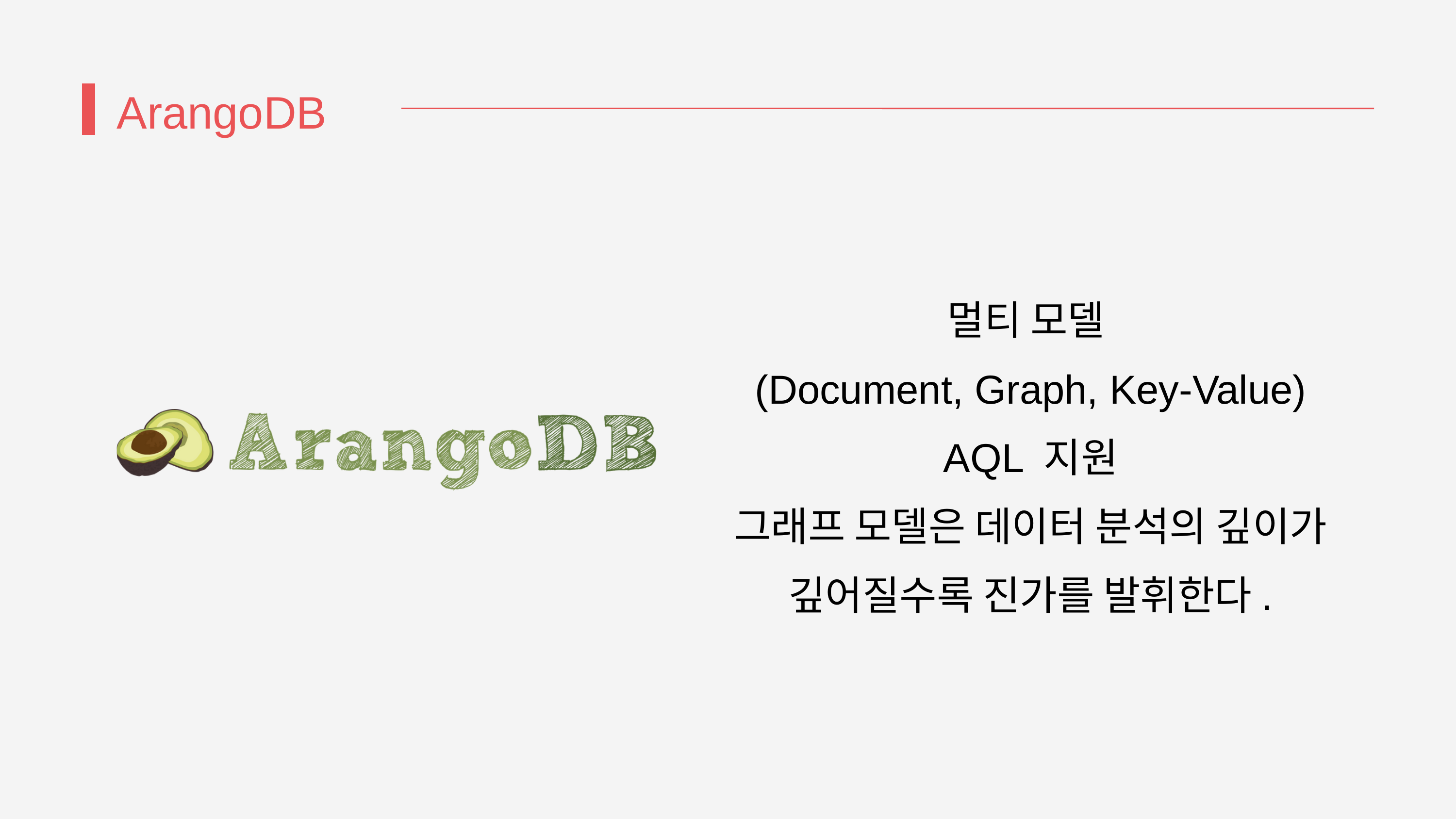

ArangoDB

멀티 모델
(Document, Graph, Key-Value)
AQL 지원
그래프 모델은 데이터 분석의 깊이가 깊어질수록 진가를 발휘한다.